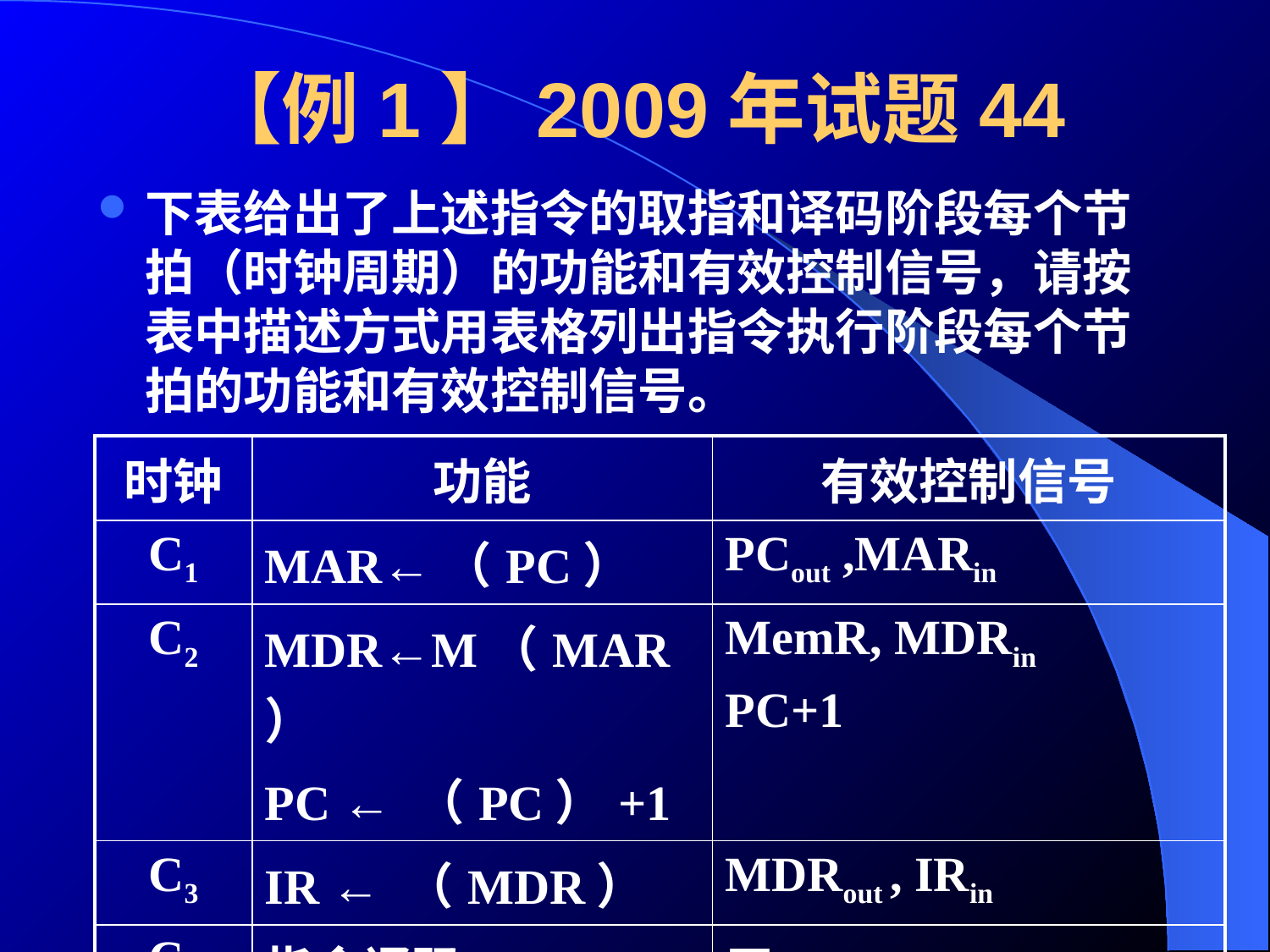

# 【例1】2009年试题44
下表给出了上述指令的取指和译码阶段每个节拍（时钟周期）的功能和有效控制信号，请按表中描述方式用表格列出指令执行阶段每个节拍的功能和有效控制信号。
| 时钟 | 功能 | 有效控制信号 |
| --- | --- | --- |
| C1 | MAR←（PC） | PCout ,MARin |
| C2 | MDR←M（MAR） PC ← （PC）+1 | MemR, MDRin PC+1 |
| C3 | IR ← （MDR） | MDRout , IRin |
| C4 | 指令译码 | 无 |